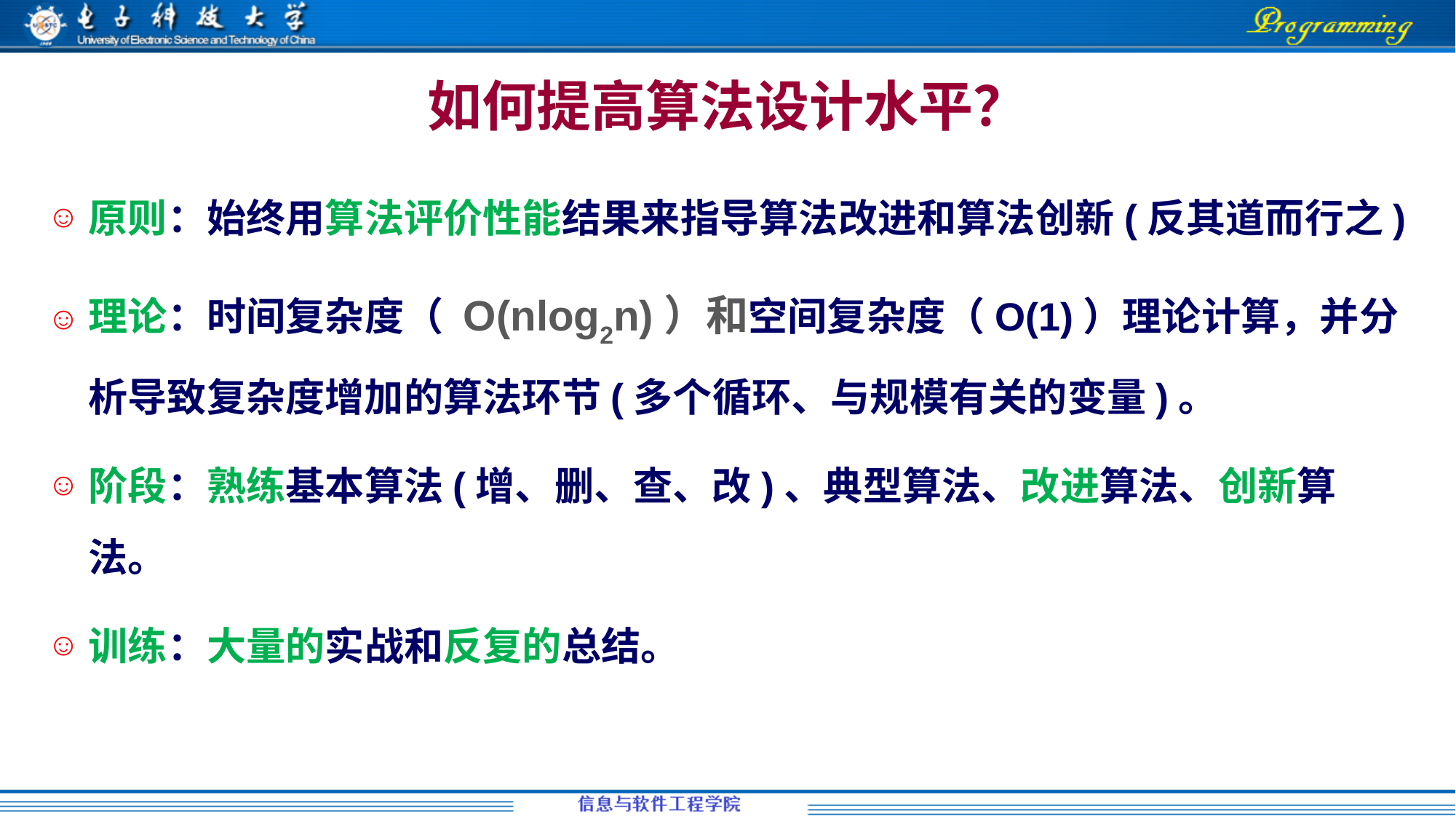

# 如何提高算法设计水平？
原则：始终用算法评价性能结果来指导算法改进和算法创新(反其道而行之)
理论：时间复杂度（ O(nlog2n)）和空间复杂度（O(1)）理论计算，并分析导致复杂度增加的算法环节(多个循环、与规模有关的变量)。
阶段：熟练基本算法(增、删、查、改)、典型算法、改进算法、创新算法。
训练：大量的实战和反复的总结。